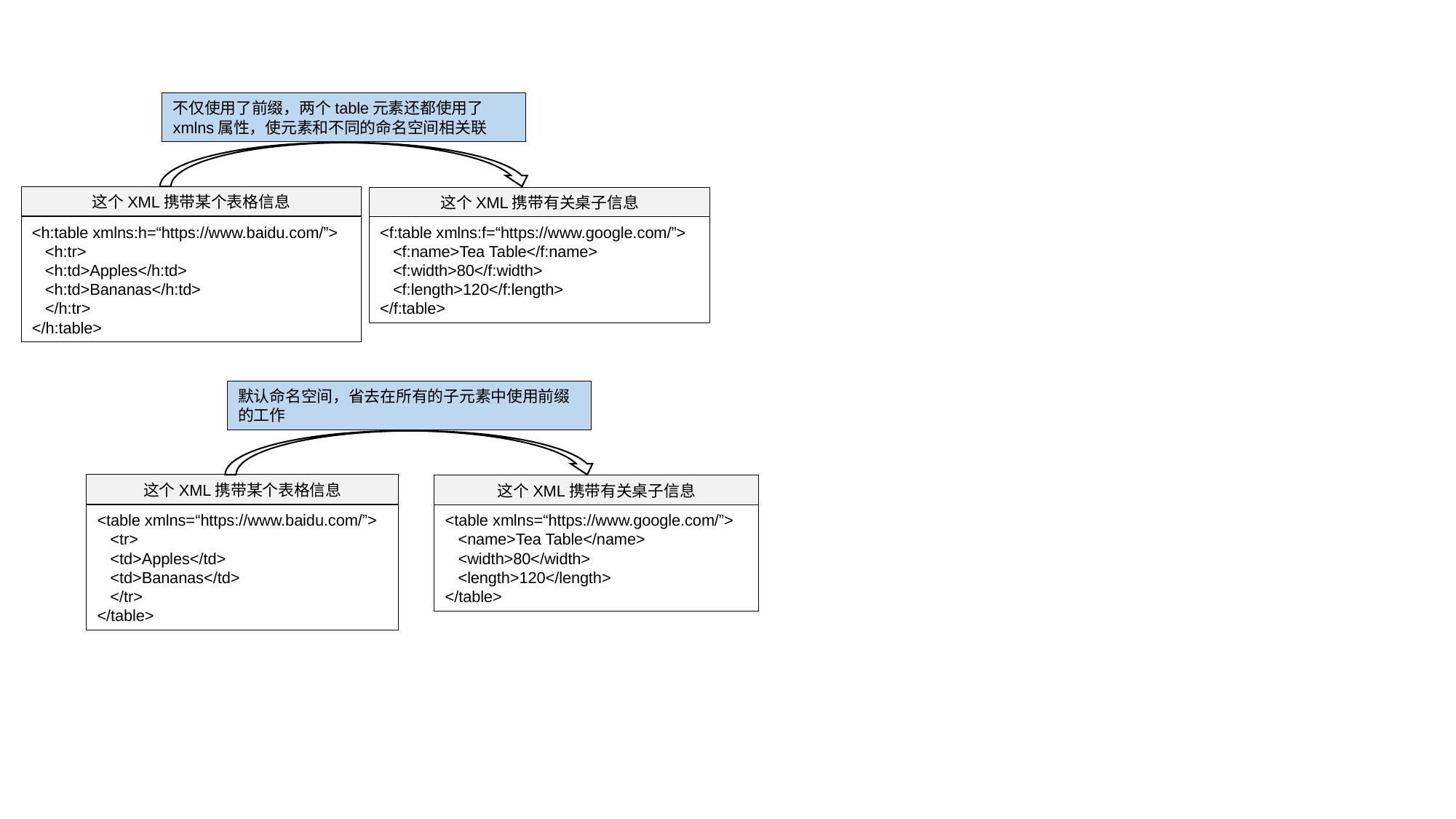

不仅使用了前缀，两个table元素还都使用了xmlns属性，使元素和不同的命名空间相关联

这个XML携带某个表格信息
这个XML携带有关桌子信息
<h:table xmlns:h=“https://www.baidu.com/”>
   <h:tr>
   <h:td>Apples</h:td>
   <h:td>Bananas</h:td>
   </h:tr>
</h:table>
<f:table xmlns:f=“https://www.google.com/”>
   <f:name>Tea Table</f:name>
   <f:width>80</f:width>
   <f:length>120</f:length>
</f:table>
默认命名空间，省去在所有的子元素中使用前缀的工作

这个XML携带某个表格信息
这个XML携带有关桌子信息
<table xmlns=“https://www.baidu.com/”>
   <tr>
   <td>Apples</td>
   <td>Bananas</td>
   </tr>
</table>
<table xmlns=“https://www.google.com/”>
   <name>Tea Table</name>
   <width>80</width>
   <length>120</length>
</table>